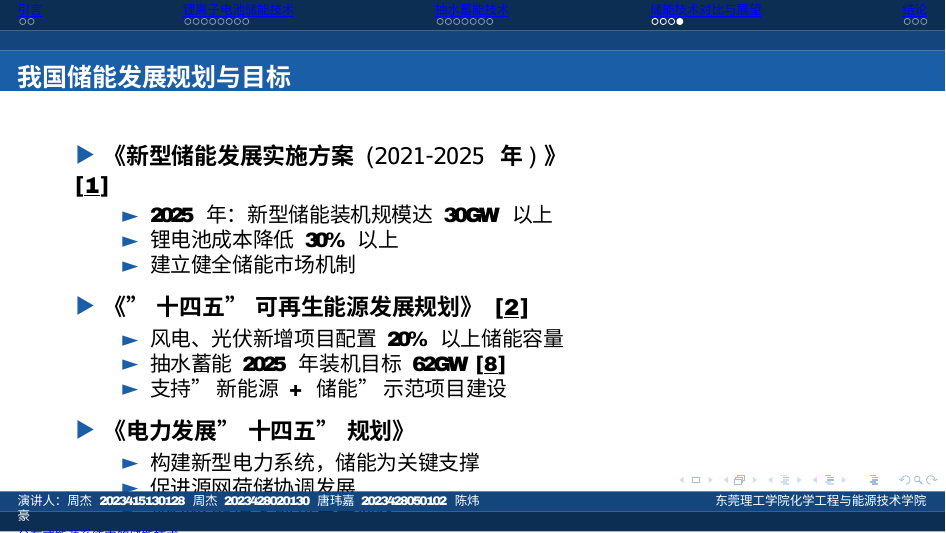

引言
锂离子电池储能技术
抽水蓄能技术
储能技术对比与展望
结论

我国储能发展规划与目标
▶《新型储能发展实施方案 (2021-2025 年)》 [1]
2025 年：新型储能装机规模达 30GW 以上
锂电池成本降低 30%  以上
建立健全储能市场机制
▶《” 十四五” 可再生能源发展规划》 [2]
风电、光伏新增项目配置 20% 以上储能容量
抽水蓄能 2025 年装机目标 62GW [8]
支持” 新能源 + 储能” 示范项目建设
▶《电力发展” 十四五” 规划》
构建新型电力系统，储能为关键支撑
促进源网荷储协调发展
加快储能技术创新与产业化
演讲人：周杰 2023415130128 周杰 2023428020130 唐玮嘉 2023428050102 陈炜豪
分布式能源系统中的储能技术
东莞理工学院化学工程与能源技术学院